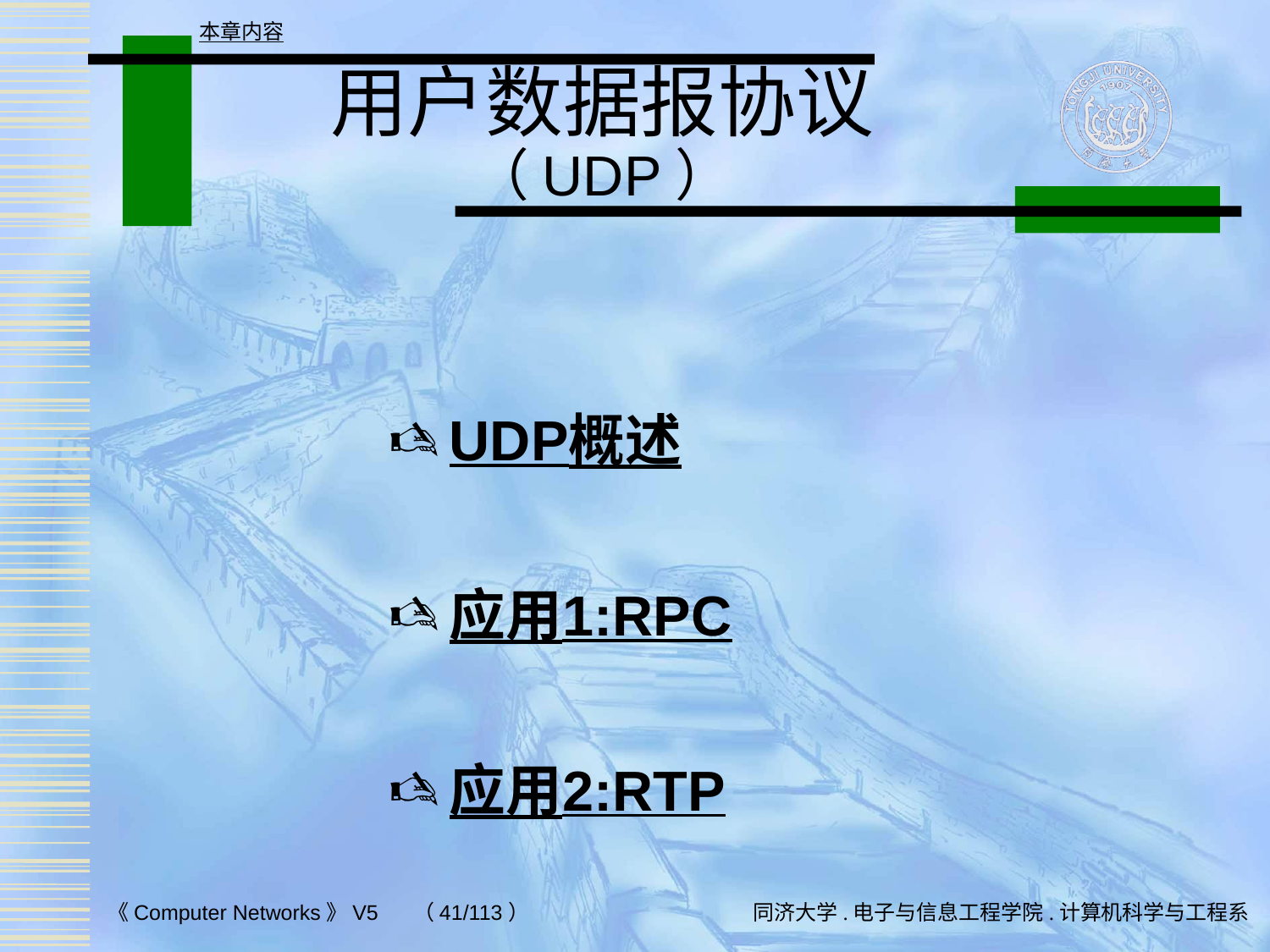

本章内容
# 用户数据报协议 （UDP）
UDP概述
应用1:RPC
应用2:RTP